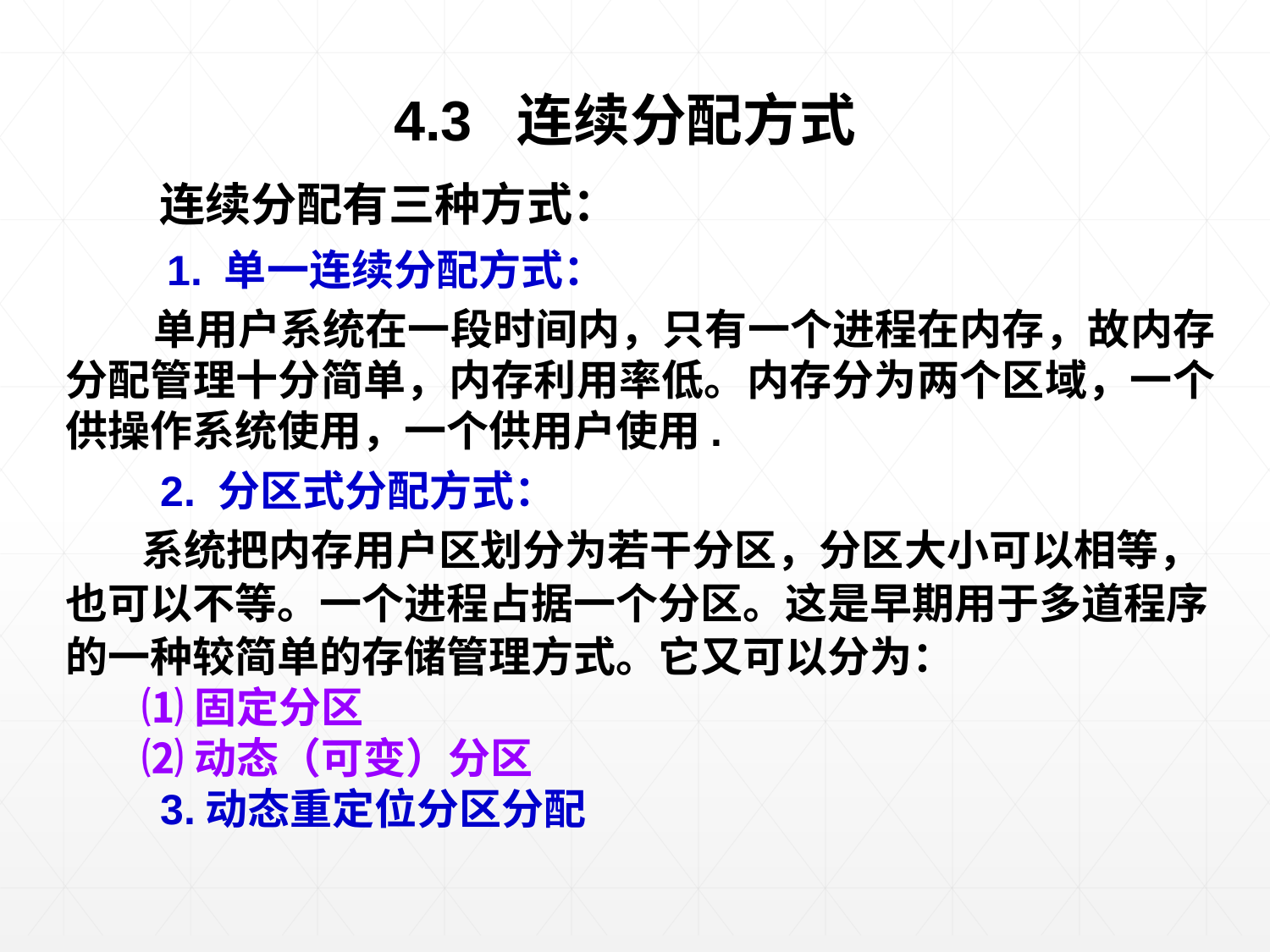

4.3  连续分配方式
        连续分配有三种方式：
        1. 单一连续分配方式：
        单用户系统在一段时间内，只有一个进程在内存，故内存分配管理十分简单，内存利用率低。内存分为两个区域，一个供操作系统使用，一个供用户使用.
        2. 分区式分配方式：
       系统把内存用户区划分为若干分区，分区大小可以相等，也可以不等。一个进程占据一个分区。这是早期用于多道程序的一种较简单的存储管理方式。它又可以分为：
        ⑴固定分区
        ⑵动态（可变）分区
        3.动态重定位分区分配